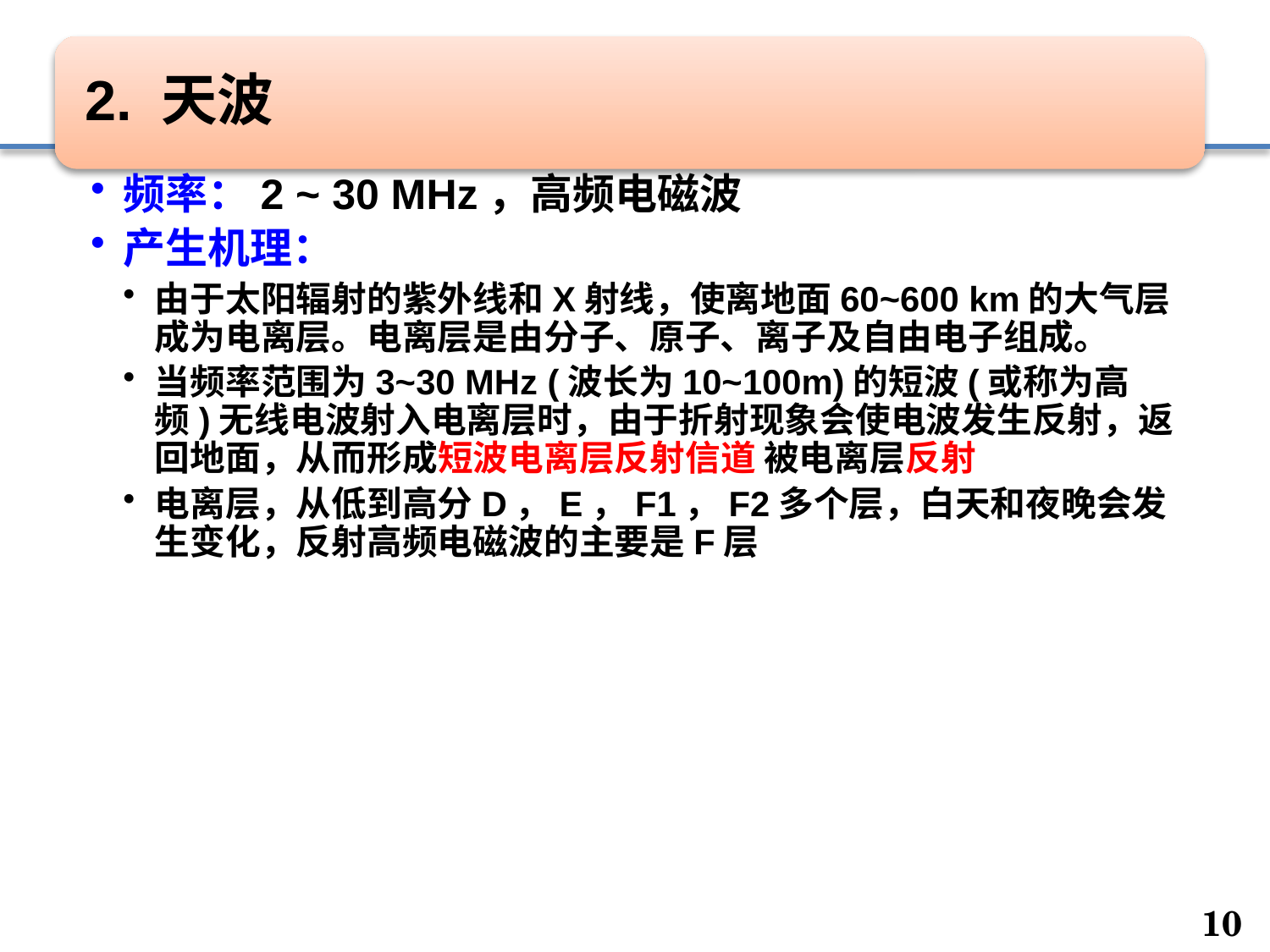

# 电磁波传播的分类：
2. 天波
频率：2 ~ 30 MHz，高频电磁波
产生机理：
由于太阳辐射的紫外线和X射线，使离地面60~600 km的大气层成为电离层。电离层是由分子、原子、离子及自由电子组成。
当频率范围为3~30 MHz (波长为10~100m)的短波(或称为高频)无线电波射入电离层时，由于折射现象会使电波发生反射，返回地面，从而形成短波电离层反射信道 被电离层反射
电离层，从低到高分D，E，F1，F2多个层，白天和夜晚会发生变化，反射高频电磁波的主要是F层
10